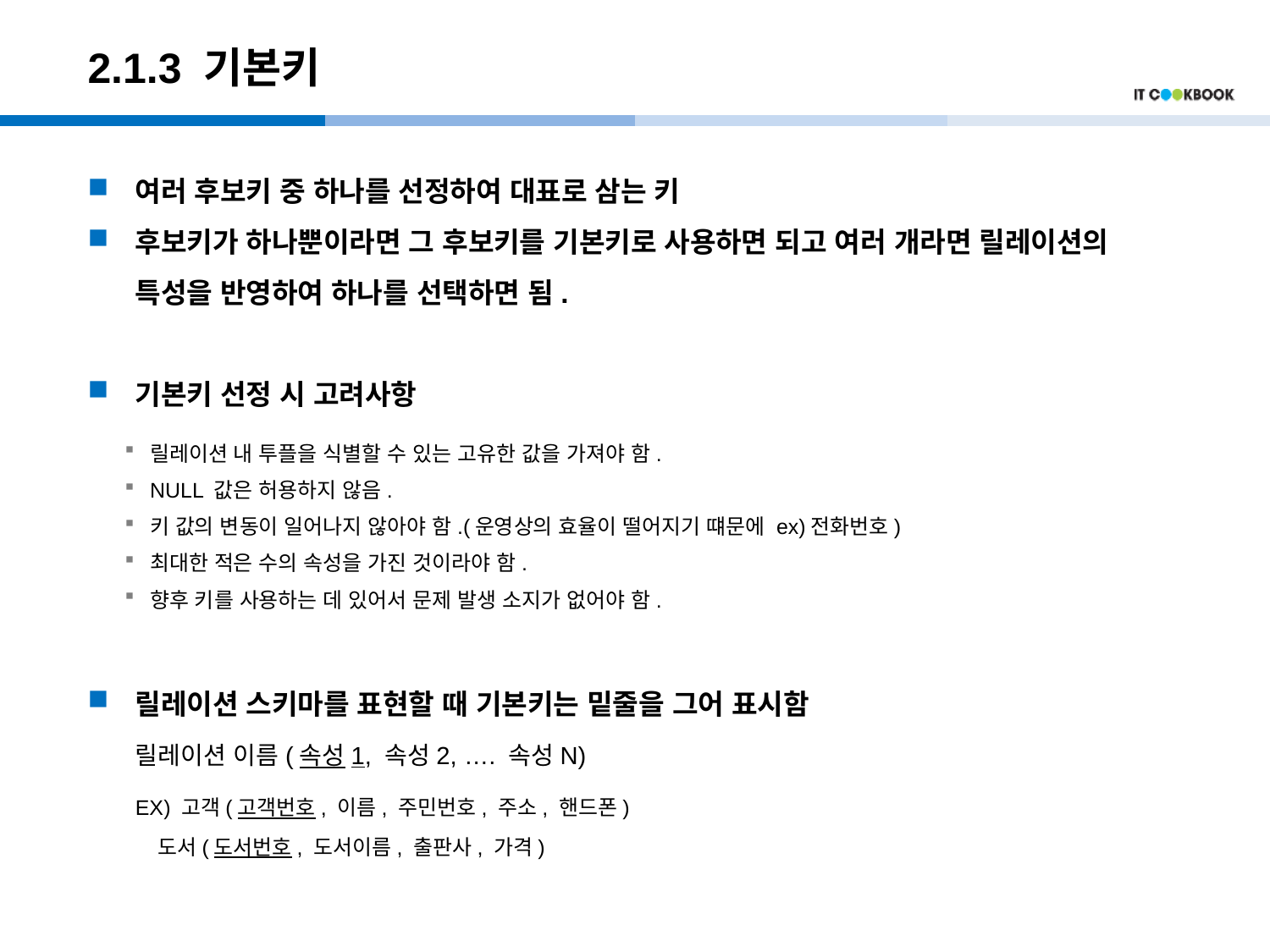

# 2.1.3 기본키
여러 후보키 중 하나를 선정하여 대표로 삼는 키
후보키가 하나뿐이라면 그 후보키를 기본키로 사용하면 되고 여러 개라면 릴레이션의 특성을 반영하여 하나를 선택하면 됨.

기본키 선정 시 고려사항

릴레이션 내 투플을 식별할 수 있는 고유한 값을 가져야 함.
NULL 값은 허용하지 않음.
키 값의 변동이 일어나지 않아야 함.(운영상의 효율이 떨어지기 떄문에 ex)전화번호)
최대한 적은 수의 속성을 가진 것이라야 함.
향후 키를 사용하는 데 있어서 문제 발생 소지가 없어야 함.

릴레이션 스키마를 표현할 때 기본키는 밑줄을 그어 표시함
	릴레이션 이름(속성1, 속성2, …. 속성N)
	EX) 고객(고객번호, 이름, 주민번호, 주소, 핸드폰)
           도서(도서번호, 도서이름, 출판사, 가격)